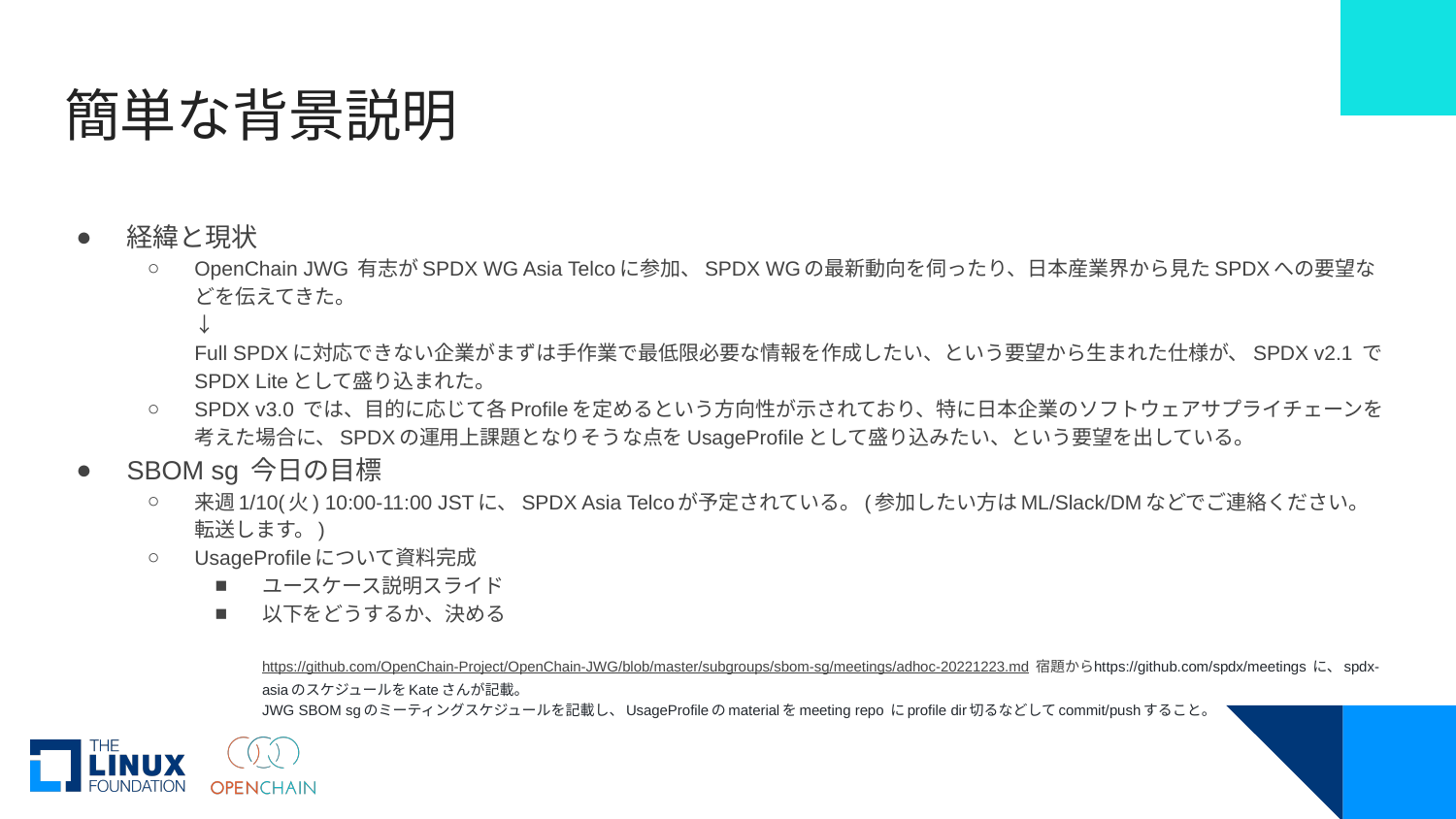

# 簡単な背景説明
経緯と現状
OpenChain JWG 有志がSPDX WG Asia Telcoに参加、SPDX WGの最新動向を伺ったり、日本産業界から見たSPDXへの要望などを伝えてきた。
↓
Full SPDXに対応できない企業がまずは手作業で最低限必要な情報を作成したい、という要望から生まれた仕様が、SPDX v2.1 で SPDX Liteとして盛り込まれた。
SPDX v3.0 では、目的に応じて各Profileを定めるという方向性が示されており、特に日本企業のソフトウェアサプライチェーンを考えた場合に、SPDXの運用上課題となりそうな点をUsageProfileとして盛り込みたい、という要望を出している。
SBOM sg 今日の目標
来週1/10(火) 10:00-11:00 JSTに、SPDX Asia Telcoが予定されている。(参加したい方はML/Slack/DMなどでご連絡ください。転送します。)
UsageProfileについて資料完成
ユースケース説明スライド
以下をどうするか、決める
https://github.com/OpenChain-Project/OpenChain-JWG/blob/master/subgroups/sbom-sg/meetings/adhoc-20221223.md 宿題から
https://github.com/spdx/meetings に、spdx-asiaのスケジュールをKateさんが記載。
JWG SBOM sgのミーティングスケジュールを記載し、UsageProfileのmaterialをmeeting repo にprofile dir切るなどしてcommit/pushすること。